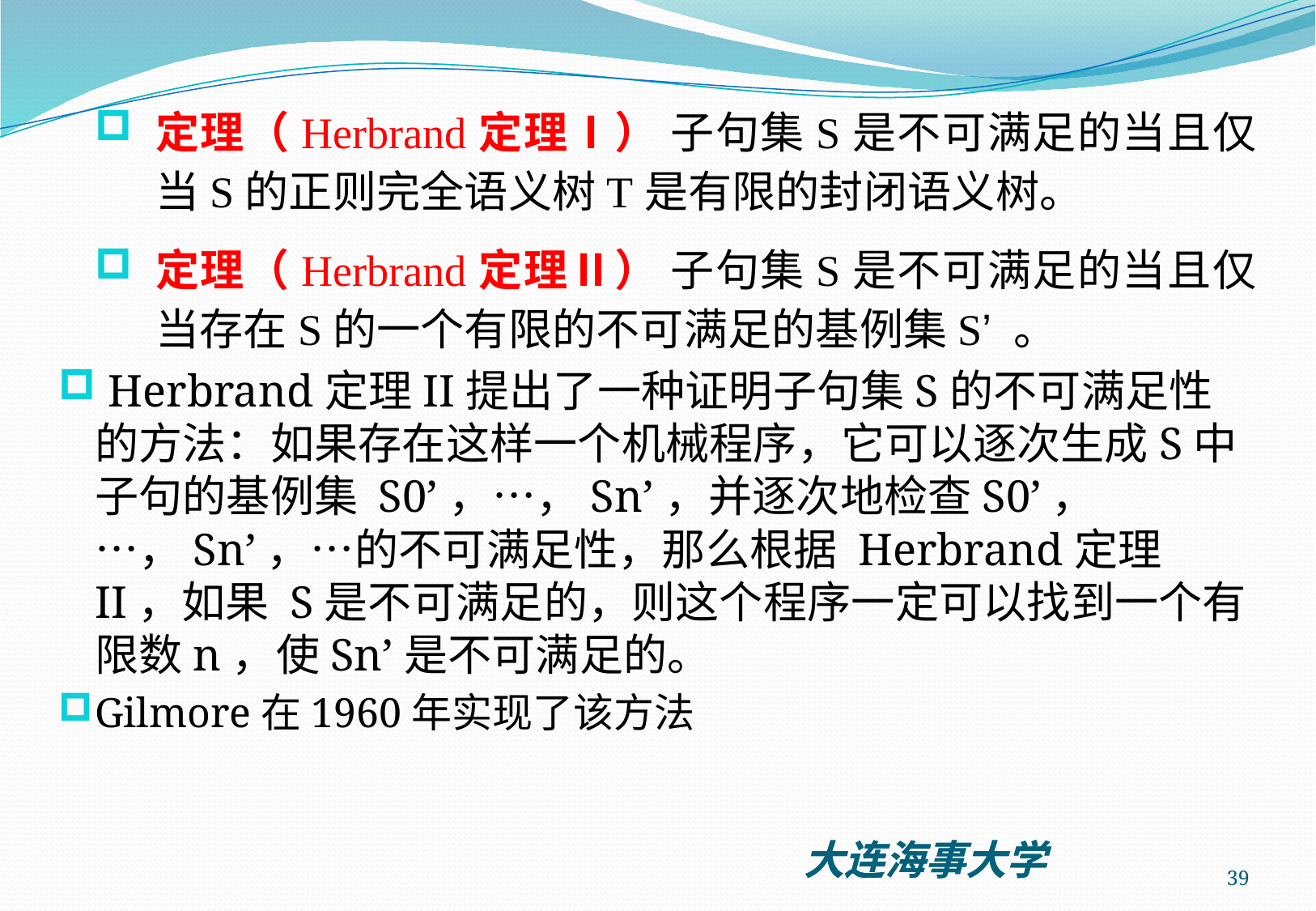

定理（Herbrand定理Ⅰ） 子句集S是不可满足的当且仅当S的正则完全语义树T是有限的封闭语义树。
定理（Herbrand定理Ⅱ） 子句集S是不可满足的当且仅当存在S的一个有限的不可满足的基例集S’ 。
 Herbrand定理II提出了一种证明子句集S的不可满足性的方法：如果存在这样一个机械程序，它可以逐次生成S中子句的基例集 S0’，…，Sn’，并逐次地检查S0’，…，Sn’，…的不可满足性，那么根据 Herbrand定理II，如果 S是不可满足的，则这个程序一定可以找到一个有限数n，使Sn’是不可满足的。
Gilmore在1960年实现了该方法

39